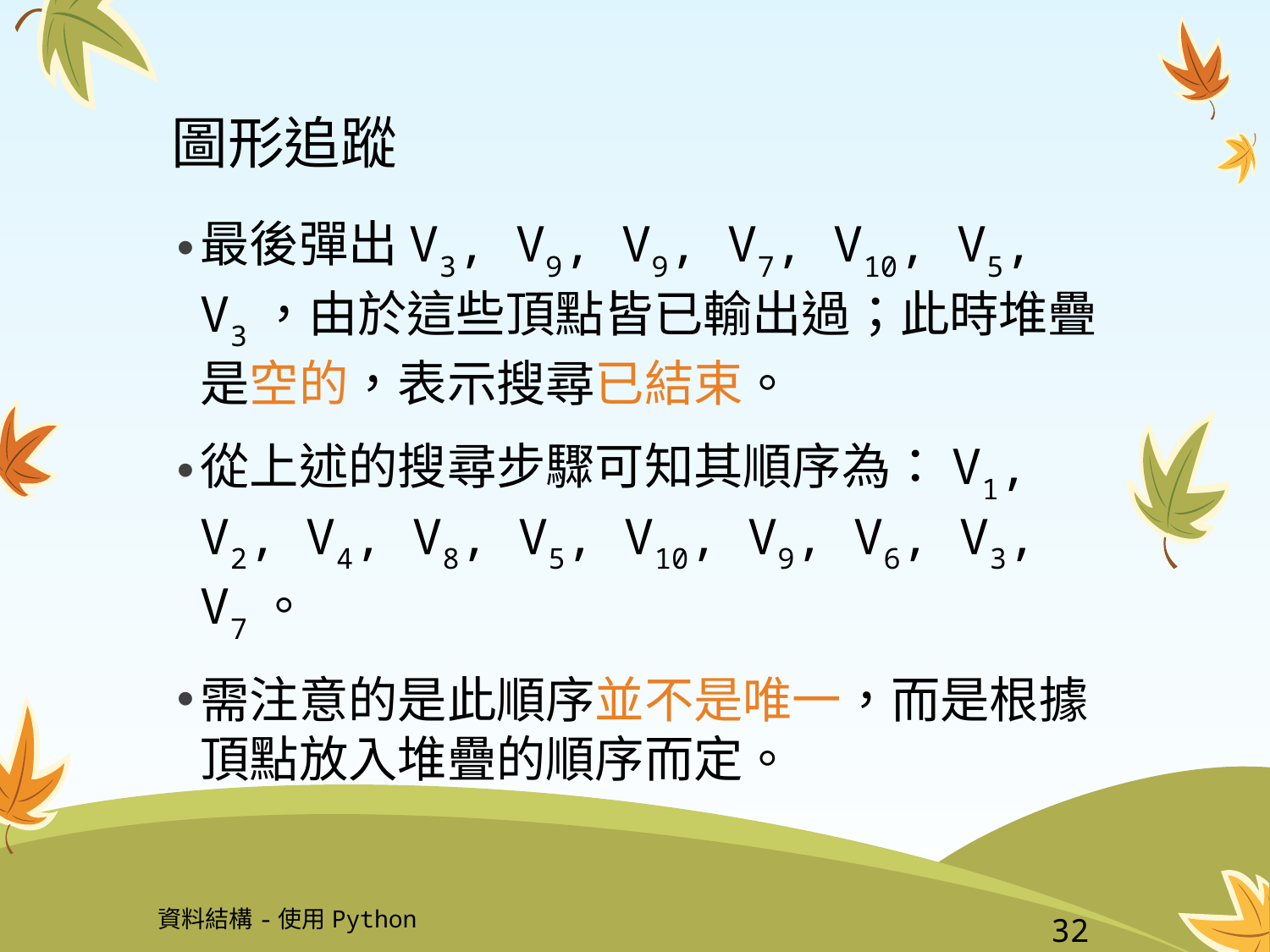

# 圖形追蹤
最後彈出V3, V9, V9, V7, V10, V5, V3，由於這些頂點皆已輸出過；此時堆疊是空的，表示搜尋已結束。
從上述的搜尋步驟可知其順序為：V1, V2, V4, V8, V5, V10, V9, V6, V3, V7。
需注意的是此順序並不是唯一，而是根據頂點放入堆疊的順序而定。

資料結構-使用Python
32